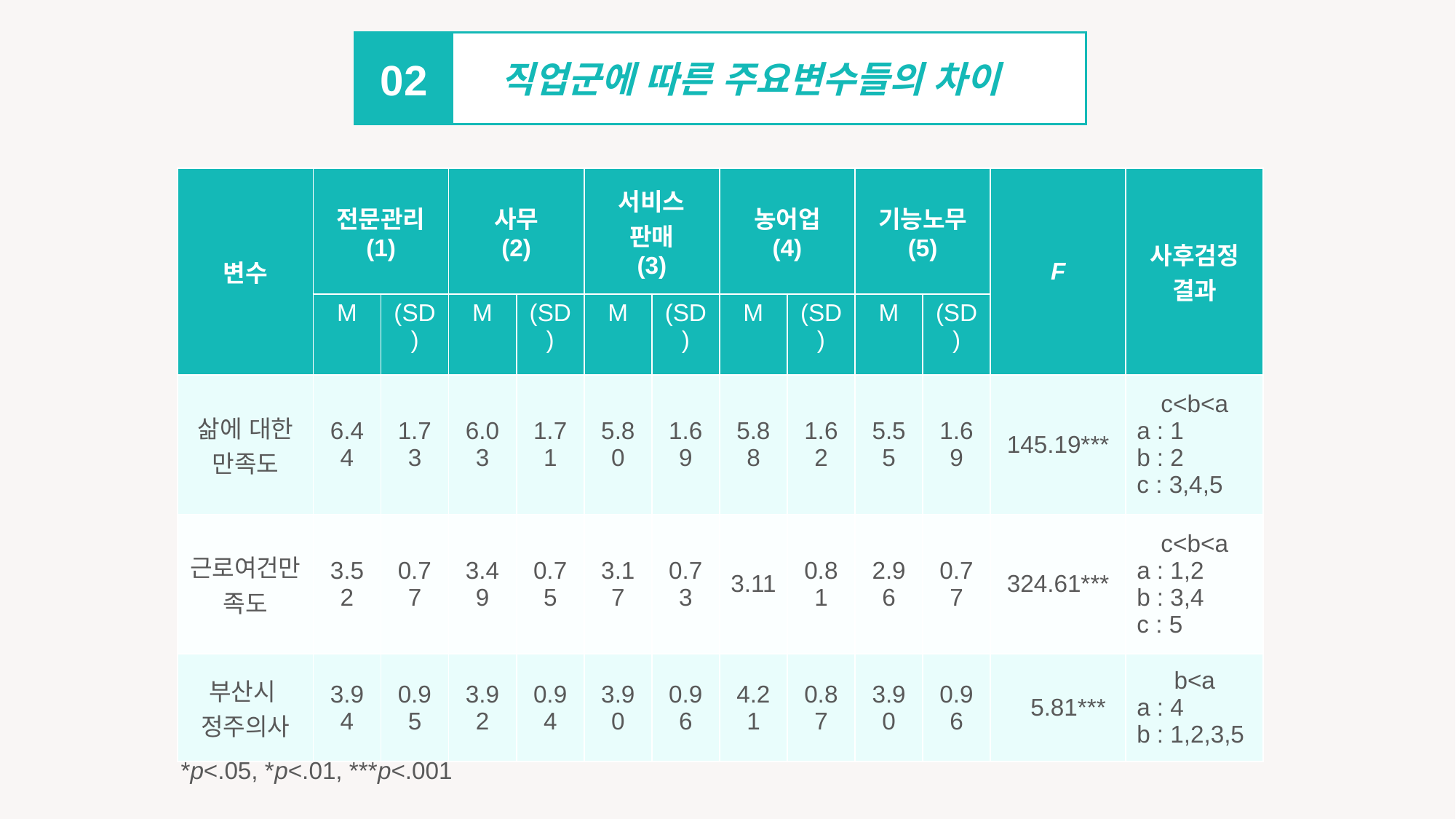

직업군에 따른 주요변수들의 차이
02
| 변수 | 전문관리 (1) |  | 사무 (2) |  | 서비스 판매 (3) |  | 농어업 (4) |  | 기능노무 (5) |  | F | 사후검정 결과 |
| --- | --- | --- | --- | --- | --- | --- | --- | --- | --- | --- | --- | --- |
|  | M | (SD) | M | (SD) | M | (SD) | M | (SD) | M | (SD) |  |  |
| 삶에 대한 만족도 | 6.44 | 1.73 | 6.03 | 1.71 | 5.80 | 1.69 | 5.88 | 1.62 | 5.55 | 1.69 | 145.19\*\*\* | c<b<a a : 1 b : 2 c : 3,4,5 |
| 근로여건만족도 | 3.52 | 0.77 | 3.49 | 0.75 | 3.17 | 0.73 | 3.11 | 0.81 | 2.96 | 0.77 | 324.61\*\*\* | c<b<a a : 1,2 b : 3,4 c : 5 |
| 부산시 정주의사 | 3.94 | 0.95 | 3.92 | 0.94 | 3.90 | 0.96 | 4.21 | 0.87 | 3.90 | 0.96 | 5.81\*\*\* | b<a a : 4 b : 1,2,3,5 |

*p<.05, *p<.01, ***p<.001